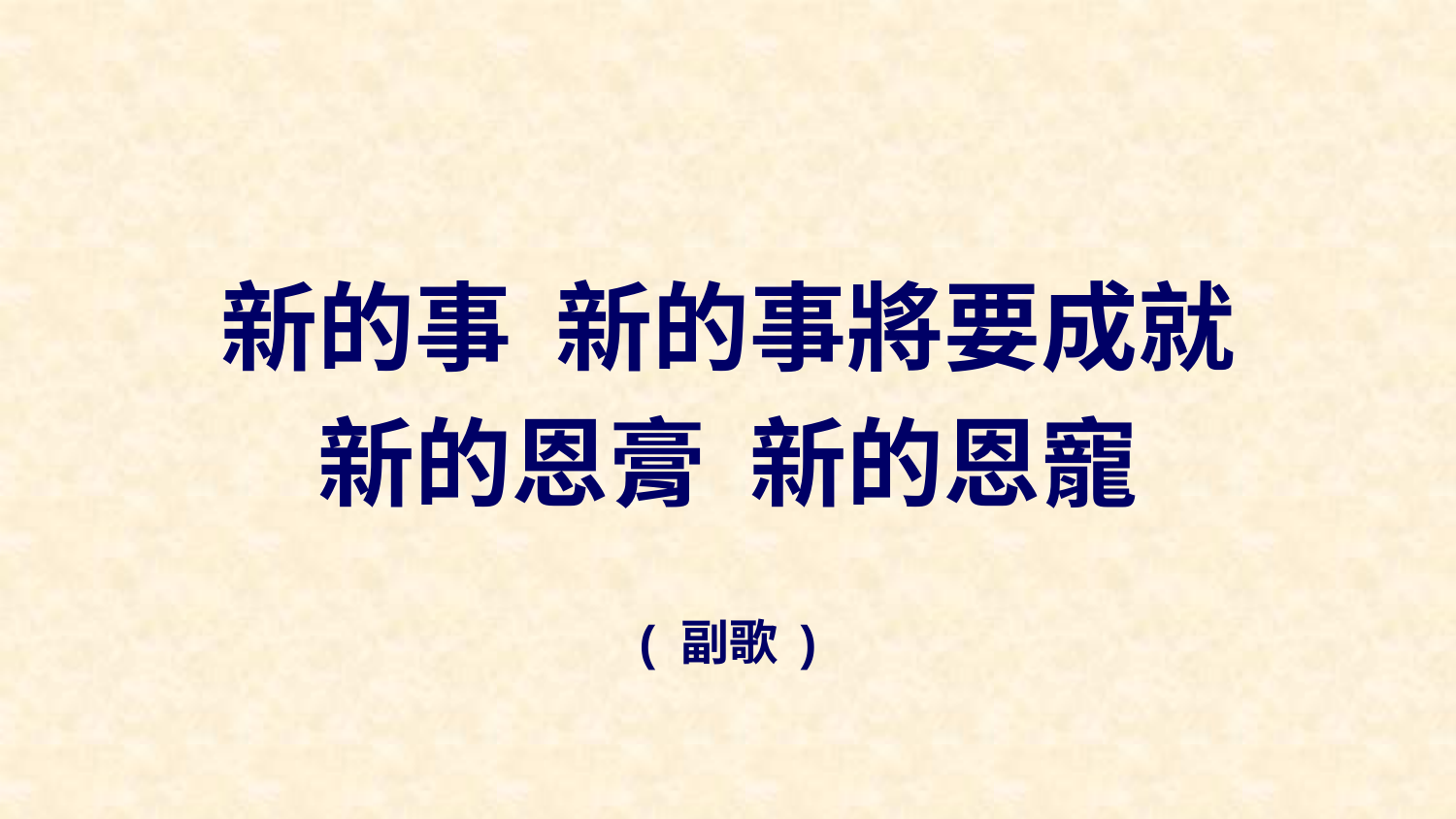

新的事  新的事將要成就
新的恩膏  新的恩寵
( 副歌 )